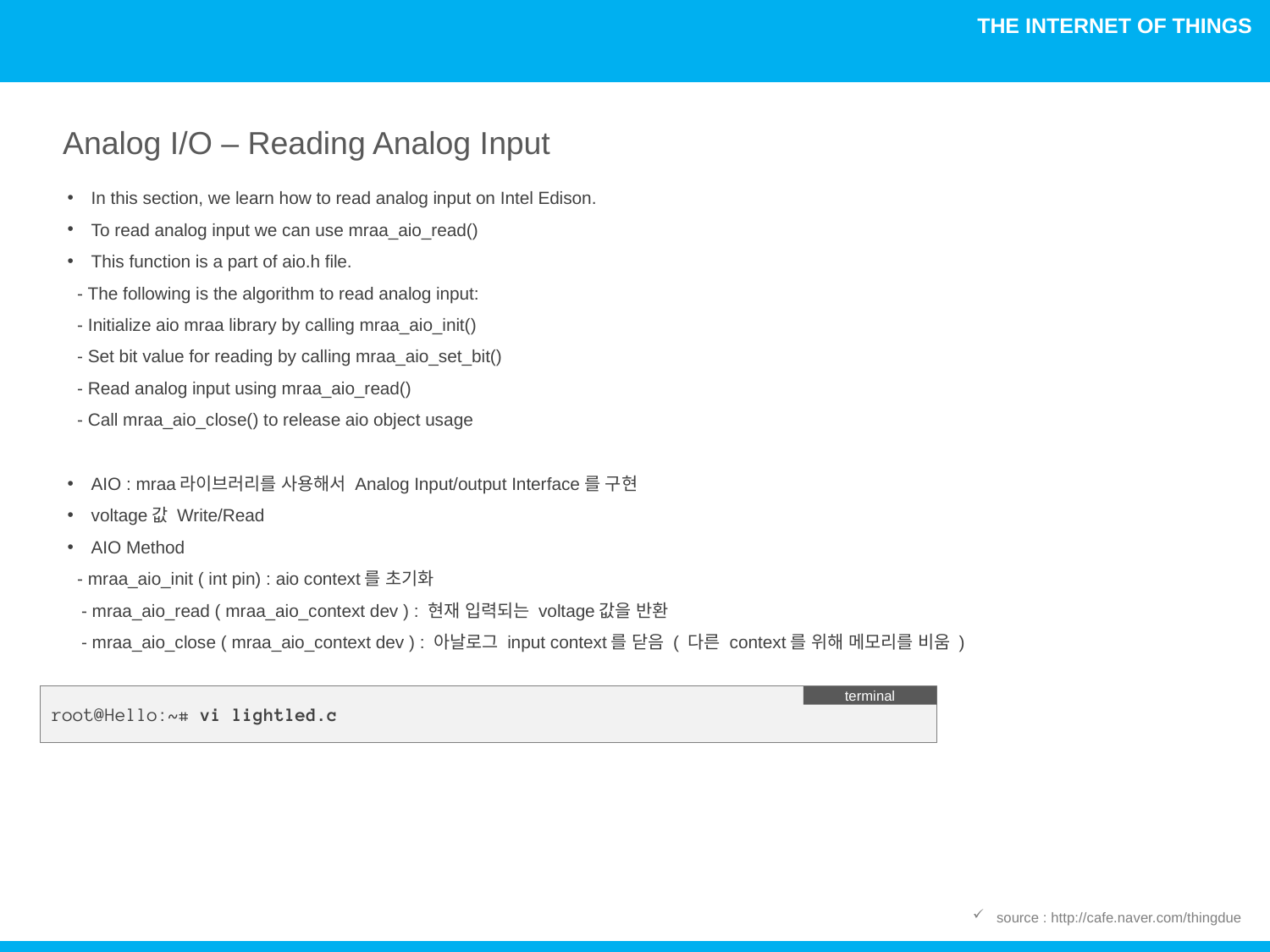

Analog I/O – Reading Analog Input
In this section, we learn how to read analog input on Intel Edison.
To read analog input we can use mraa_aio_read()
This function is a part of aio.h file.
  - The following is the algorithm to read analog input:
  - Initialize aio mraa library by calling mraa_aio_init()
  - Set bit value for reading by calling mraa_aio_set_bit()
  - Read analog input using mraa_aio_read()
  - Call mraa_aio_close() to release aio object usage
AIO : mraa라이브러리를 사용해서 Analog Input/output Interface를 구현
voltage값 Write/Read
AIO Method
  - mraa_aio_init ( int pin) : aio context를 초기화
  - mraa_aio_read ( mraa_aio_context dev ) : 현재 입력되는 voltage값을 반환
  - mraa_aio_close ( mraa_aio_context dev ) : 아날로그 input context를 닫음 ( 다른 context를 위해 메모리를 비움 )
root@Hello:~# vi lightled.c
terminal
source : http://cafe.naver.com/thingdue